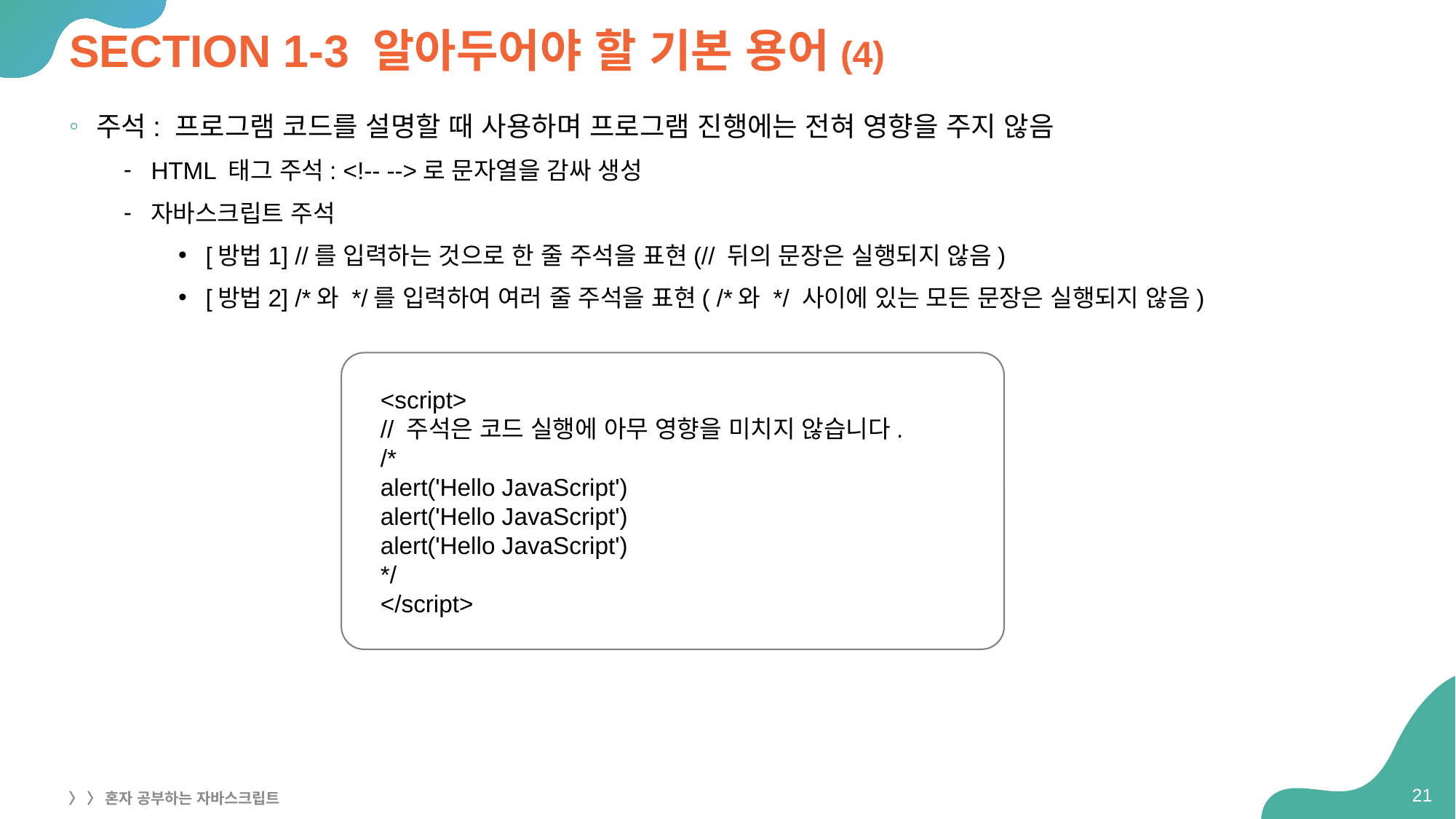

# SECTION 1-3 알아두어야 할 기본 용어(4)
주석: 프로그램 코드를 설명할 때 사용하며 프로그램 진행에는 전혀 영향을 주지 않음
HTML 태그 주석: <!-- -->로 문자열을 감싸 생성
자바스크립트 주석
[방법1] //를 입력하는 것으로 한 줄 주석을 표현(// 뒤의 문장은 실행되지 않음)
[방법2] /*와 */를 입력하여 여러 줄 주석을 표현( /*와 */ 사이에 있는 모든 문장은 실행되지 않음)
<script>
// 주석은 코드 실행에 아무 영향을 미치지 않습니다.
/*
alert('Hello JavaScript')
alert('Hello JavaScript')
alert('Hello JavaScript')
*/
</script>
21
〉 〉 혼자 공부하는 자바스크립트